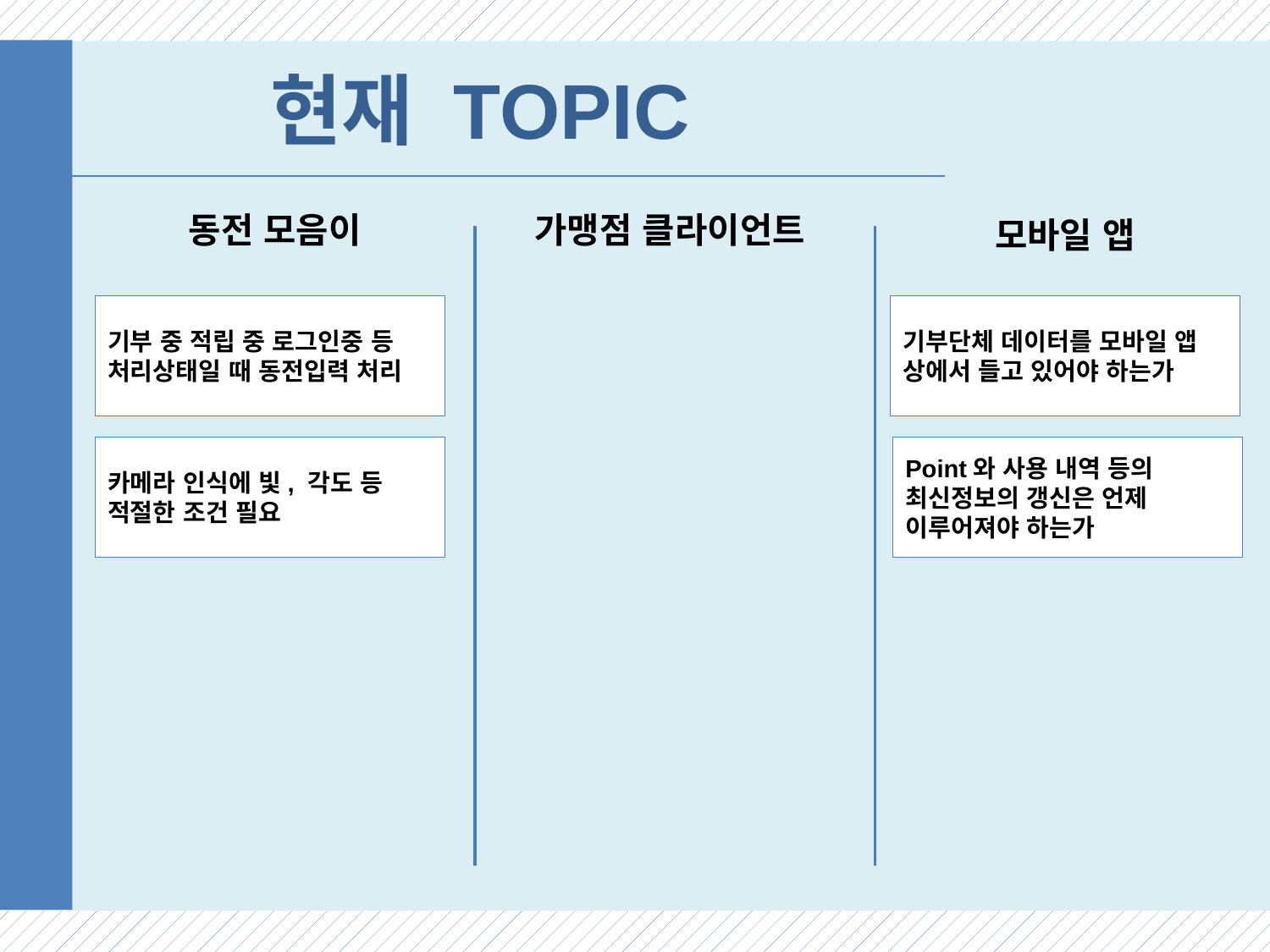

# 현재 TOPIC
동전 모음이
가맹점 클라이언트
모바일 앱
기부 중 적립 중 로그인중 등
처리상태일 때 동전입력 처리
기부단체 데이터를 모바일 앱 상에서 들고 있어야 하는가
카메라 인식에 빛, 각도 등
적절한 조건 필요
Point와 사용 내역 등의 최신정보의 갱신은 언제 이루어져야 하는가